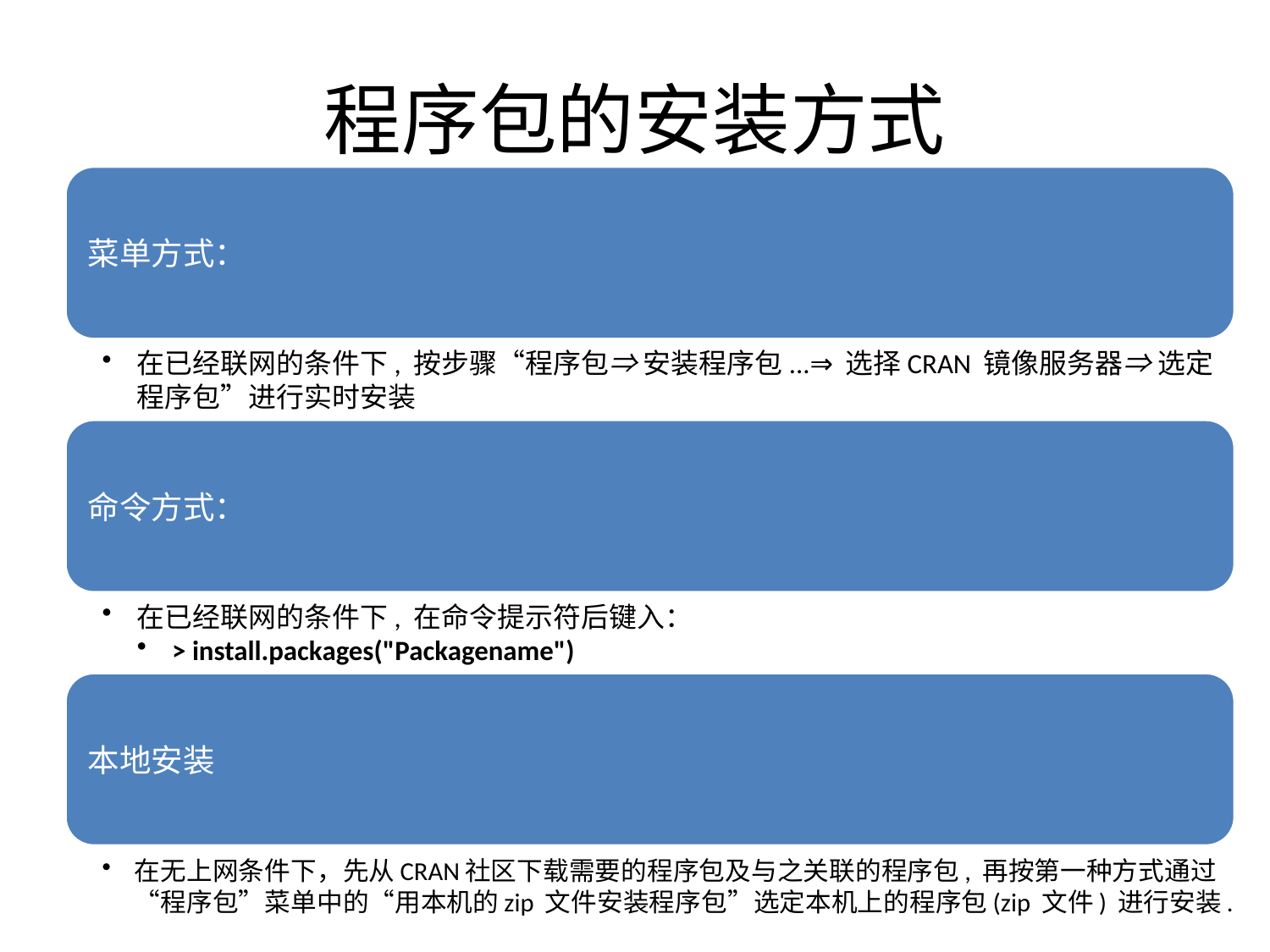

# 程序包的安装方式
菜单方式：
在已经联网的条件下, 按步骤“程序包⇒ 安装程序包...⇒ 选择CRAN 镜像服务器⇒ 选定程序包”进行实时安装
命令方式：
在已经联网的条件下, 在命令提示符后键入：
> install.packages("Packagename")
本地安装
在无上网条件下，先从CRAN社区下载需要的程序包及与之关联的程序包, 再按第一种方式通过“程序包”菜单中的“用本机的zip 文件安装程序包”选定本机上的程序包(zip 文件) 进行安装.